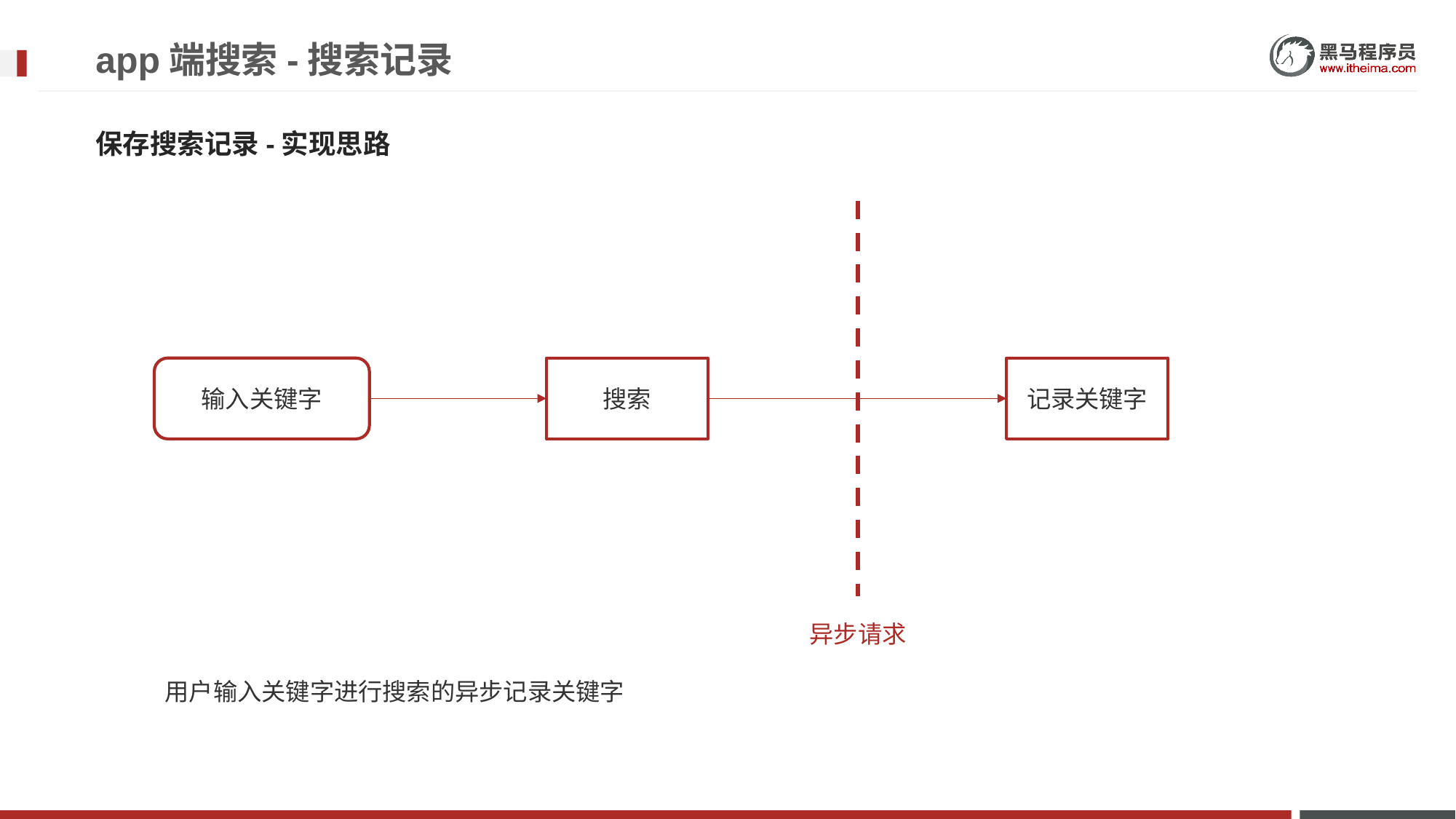

# app端搜索-搜索记录
保存搜索记录-实现思路
搜索
记录关键字
输入关键字
异步请求

用户输入关键字进行搜索的异步记录关键字